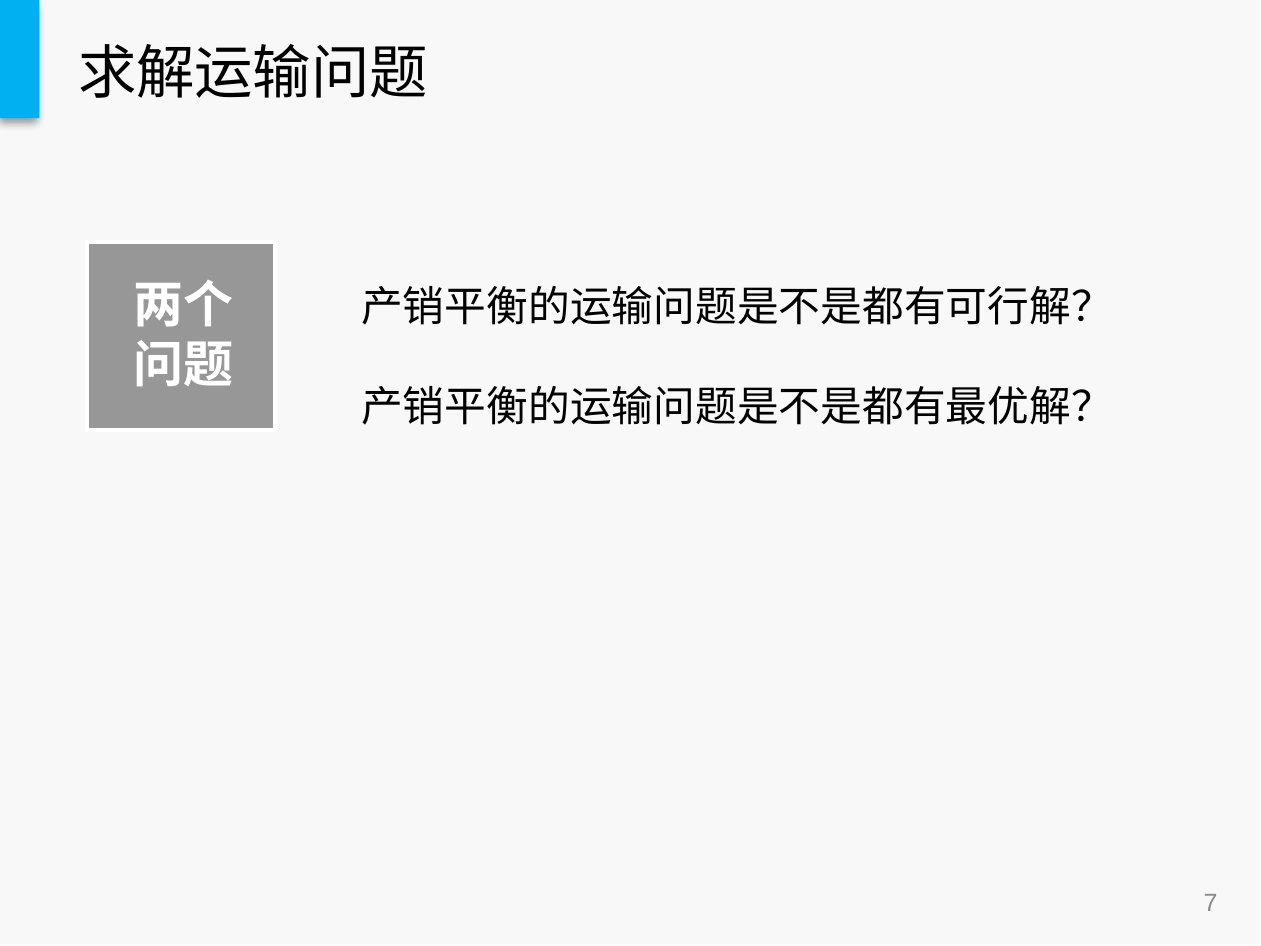

# 求解运输问题
产销平衡的运输问题是不是都有可行解？
产销平衡的运输问题是不是都有最优解？

两个
问题
7